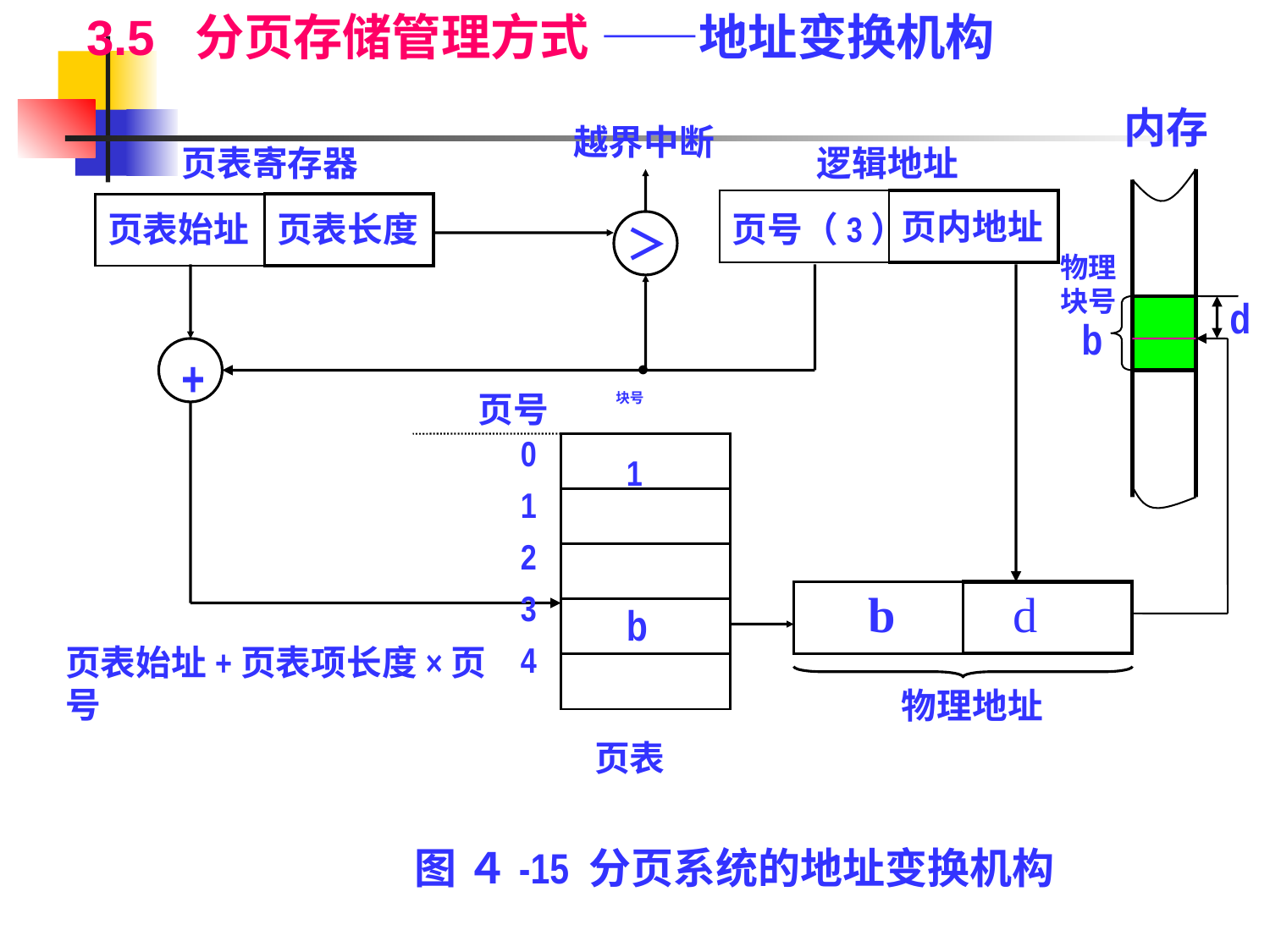

3.5  分页存储管理方式 ——地址变换机构
内存
越界中断
页表寄存器
逻辑地址

|  |  |
| --- | --- |
|  |  |
| --- | --- |
页内地址
页表始址
页表长度
页号（3）

＞

物理块号

d

b

+
●

页号
块号

0
1
2
3
4
|  |
| --- |
|  |
|  |
|  |
|  |
1

| b | d |
| --- | --- |
b

页表始址+页表项长度×页号
物理地址
页表
图 ４-15 分页系统的地址变换机构